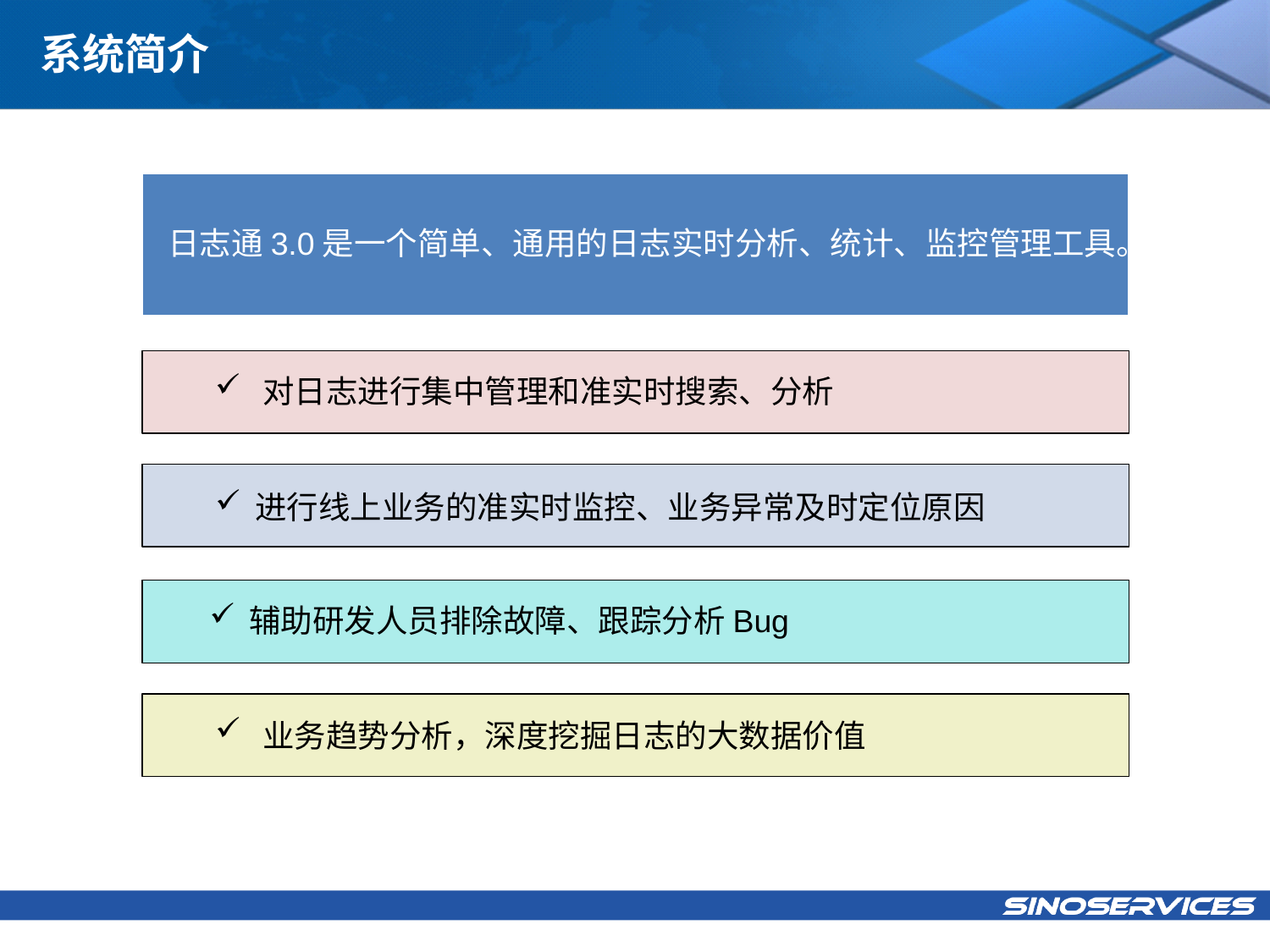

系统简介

日志通3.0是一个简单、通用的日志实时分析、统计、监控管理工具。

对日志进行集中管理和准实时搜索、分析

进行线上业务的准实时监控、业务异常及时定位原因

辅助研发人员排除故障、跟踪分析Bug

业务趋势分析，深度挖掘日志的大数据价值